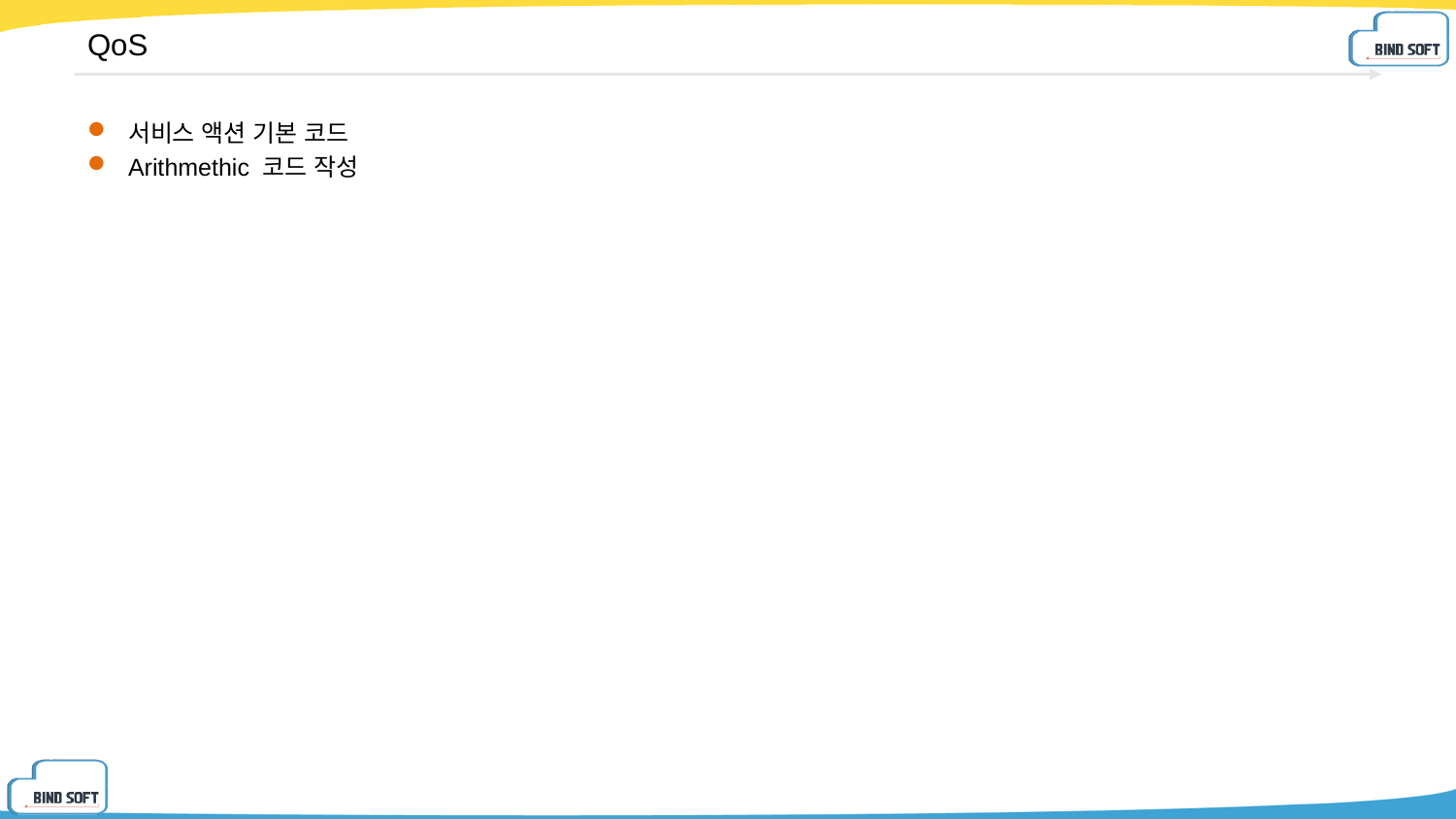

# QoS
서비스 액션 기본 코드
Arithmethic 코드 작성